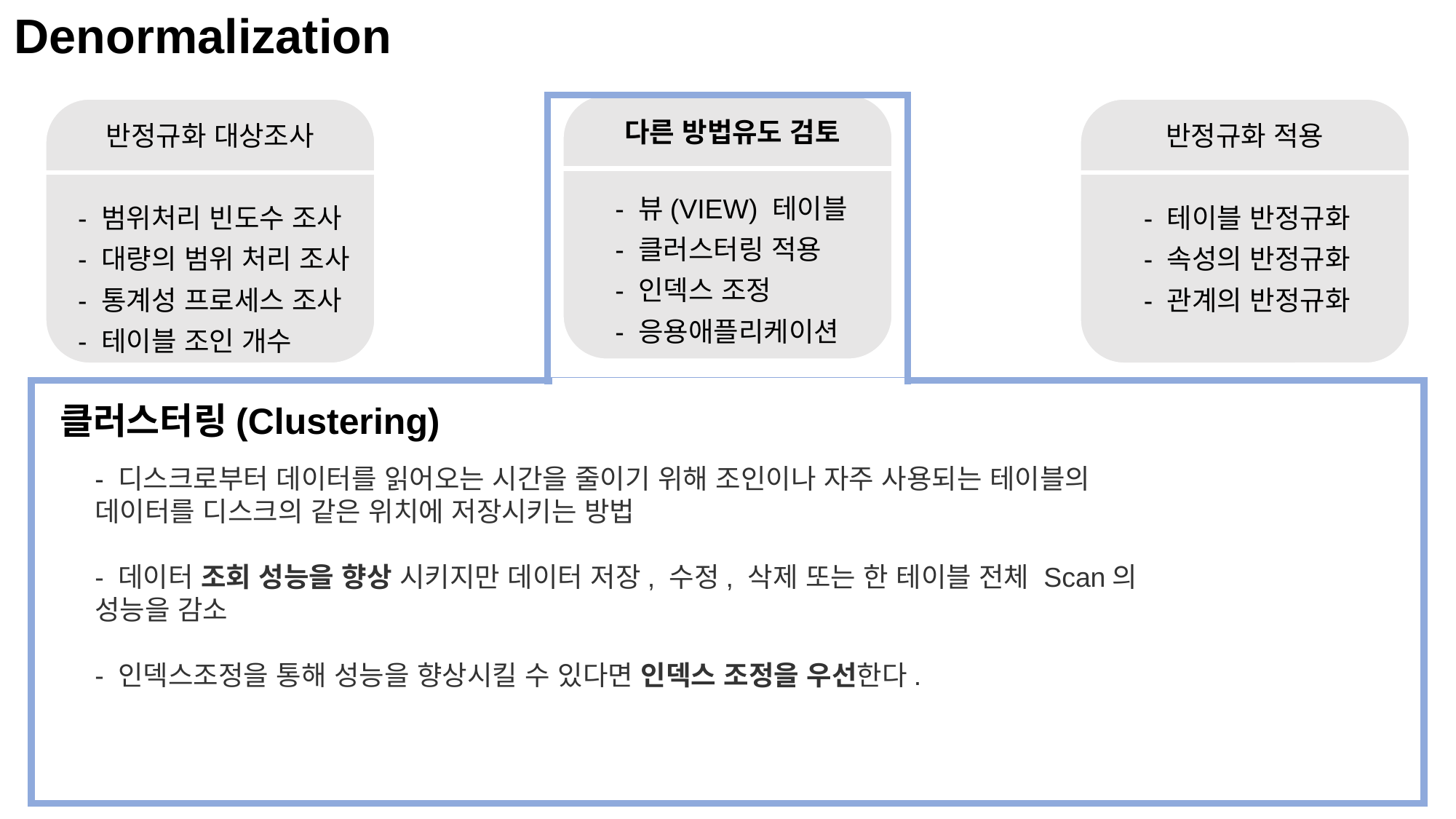

Denormalization

다른 방법유도 검토
반정규화 대상조사
반정규화 적용
 - 뷰(VIEW) 테이블
 - 클러스터링 적용
 - 인덱스 조정
 - 응용애플리케이션
 - 범위처리 빈도수 조사
 - 대량의 범위 처리 조사
 - 통계성 프로세스 조사
 - 테이블 조인 개수
 - 테이블 반정규화
 - 속성의 반정규화
 - 관계의 반정규화

클러스터링(Clustering)
- 디스크로부터 데이터를 읽어오는 시간을 줄이기 위해 조인이나 자주 사용되는 테이블의 데이터를 디스크의 같은 위치에 저장시키는 방법

- 데이터 조회 성능을 향상 시키지만 데이터 저장, 수정, 삭제 또는 한 테이블 전체 Scan의 성능을 감소

- 인덱스조정을 통해 성능을 향상시킬 수 있다면 인덱스 조정을 우선한다.